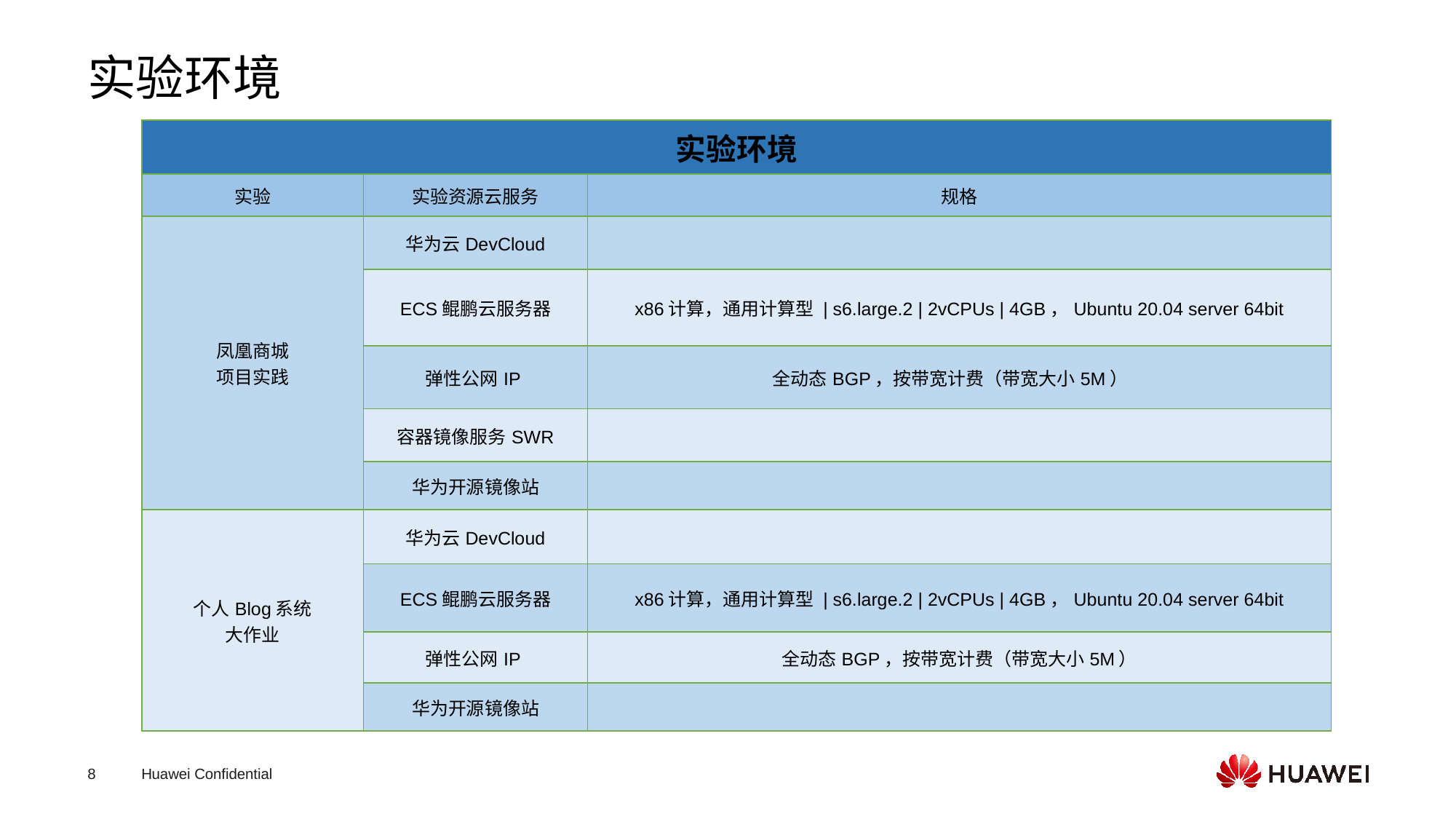

# 实验环境
| 实验环境 |  |  |
| --- | --- | --- |
| 实验 | 实验资源云服务 | 规格 |
| 凤凰商城 项目实践 | 华为云DevCloud |  |
|  | ECS鲲鹏云服务器 | x86计算，通用计算型 | s6.large.2 | 2vCPUs | 4GB，Ubuntu 20.04 server 64bit |
|  | 弹性公网IP | 全动态BGP，按带宽计费（带宽大小5M） |
|  | 容器镜像服务SWR |  |
|  | 华为开源镜像站 |  |
| 个人Blog系统 大作业 | 华为云DevCloud |  |
|  | ECS鲲鹏云服务器 | x86计算，通用计算型 | s6.large.2 | 2vCPUs | 4GB，Ubuntu 20.04 server 64bit |
|  | 弹性公网IP | 全动态BGP，按带宽计费（带宽大小5M） |
|  | 华为开源镜像站 |  |